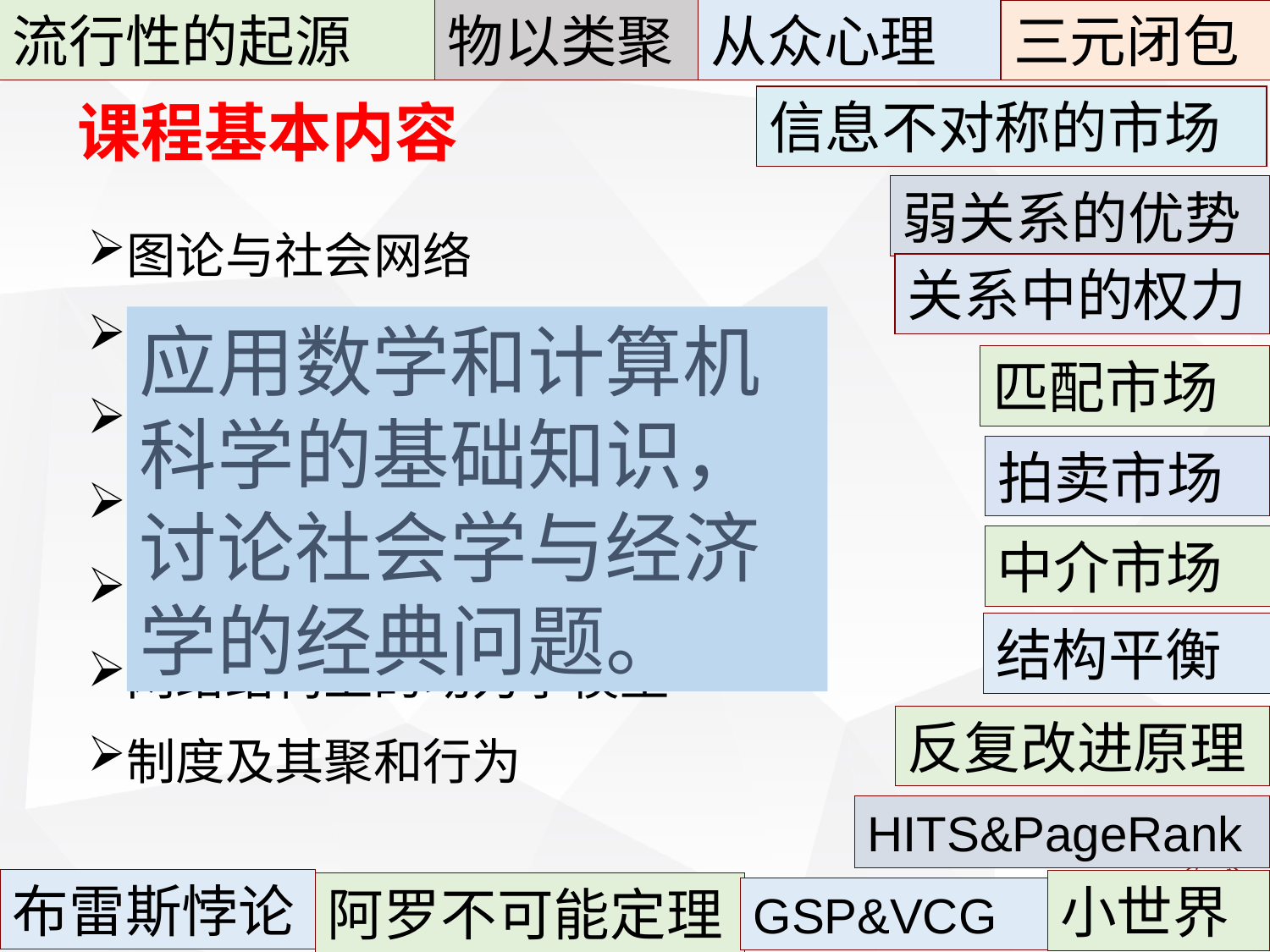

流行性的起源
物以类聚
从众心理
三元闭包
# 课程基本内容
信息不对称的市场
弱关系的优势
图论与社会网络
博弈论基础与应用
市场网络中人们的相互作用
信息网络和World Wide Web
群体行为的动力学模型
网络结构上的动力学模型
制度及其聚和行为
关系中的权力
应用数学和计算机科学的基础知识，讨论社会学与经济学的经典问题。
匹配市场
拍卖市场
中介市场
结构平衡
反复改进原理
HITS&PageRank
布雷斯悖论
小世界
阿罗不可能定理
GSP&VCG